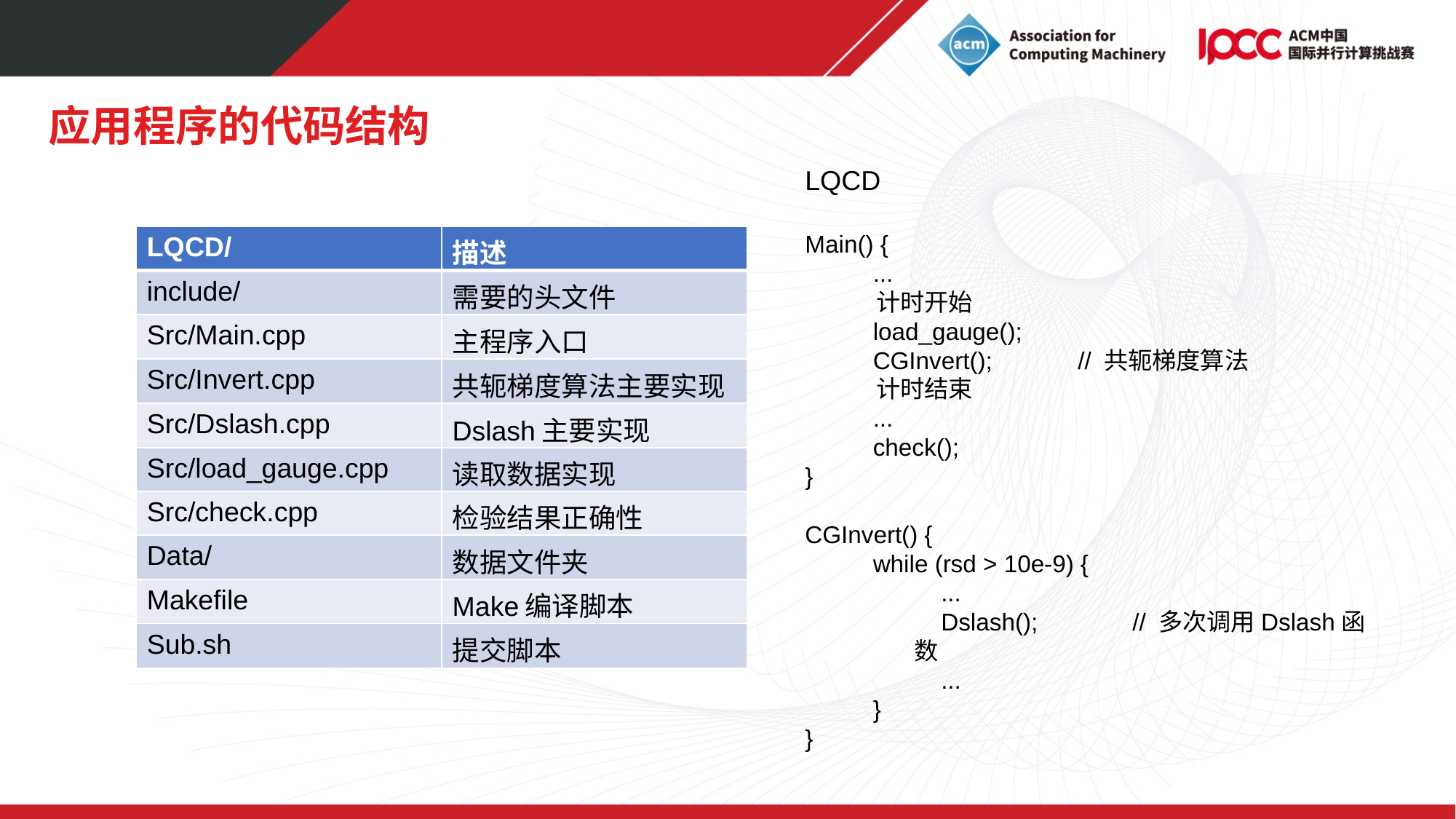

应用程序的代码结构
LQCD

Main() {
  ...
  计时开始
  load_gauge();
  CGInvert();	// 共轭梯度算法
  计时结束
  ...
  check();
}

CGInvert() {
  while (rsd > 10e-9) {
    ...
    Dslash();	// 多次调用Dslash函数
    ...
  }
}
| LQCD/ | 描述 |
| --- | --- |
| include/ | 需要的头文件 |
| Src/Main.cpp | 主程序入口 |
| Src/Invert.cpp | 共轭梯度算法主要实现 |
| Src/Dslash.cpp | Dslash主要实现 |
| Src/load\_gauge.cpp | 读取数据实现 |
| Src/check.cpp | 检验结果正确性 |
| Data/ | 数据文件夹 |
| Makefile | Make编译脚本 |
| Sub.sh | 提交脚本 |